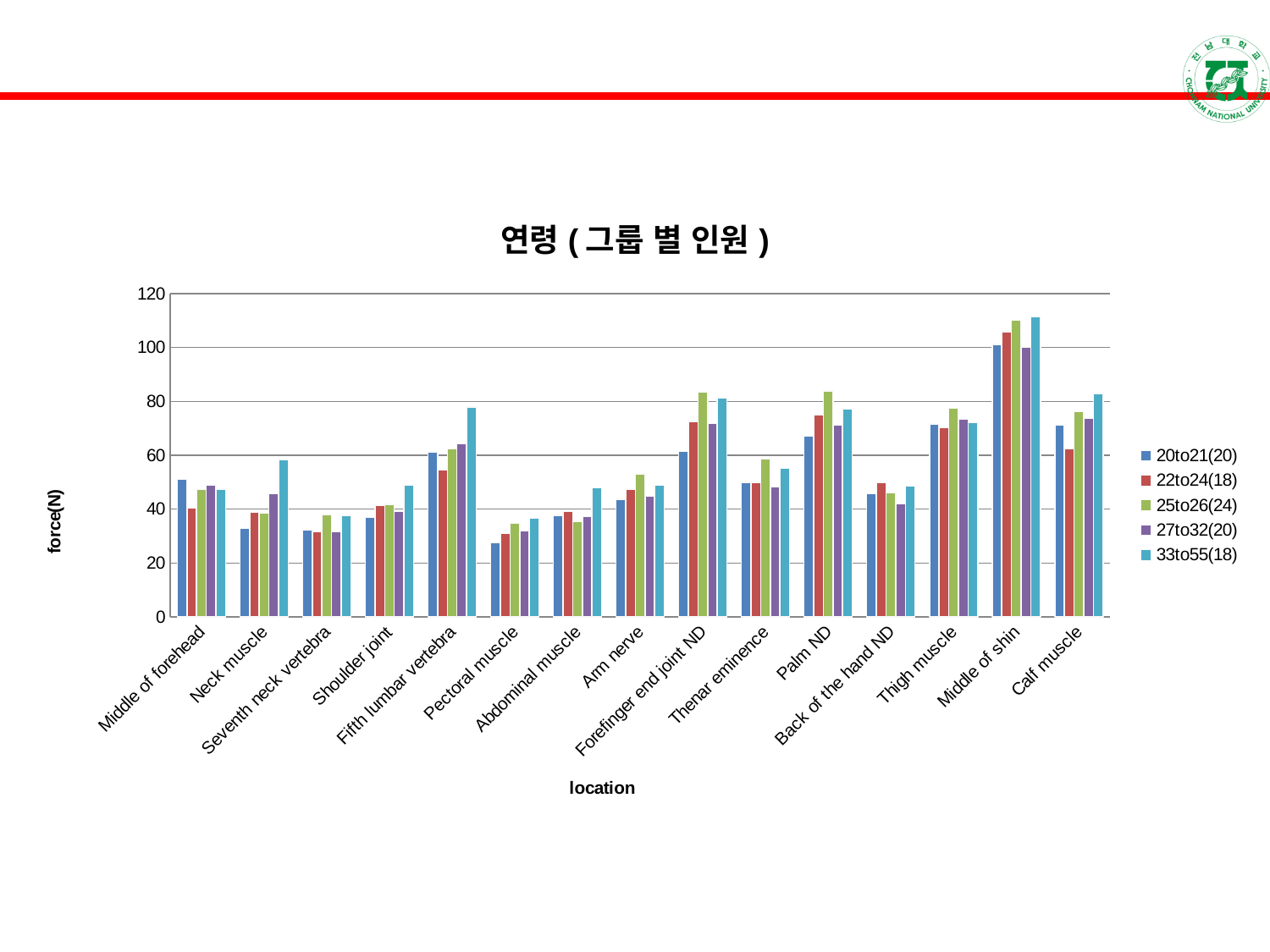

### Chart: 연령(그룹 별 인원)

| Category | 20to21(20) | 22to24(18) | 25to26(24) | 27to32(20) | 33to55(18) |
|---|---|---|---|---|---|
| Middle of forehead | 51.06961104649999 | 40.61427070074073 | 47.28545617920833 | 49.03334095333334 | 47.50793317277778 |
| Neck muscle | 32.84032347883333 | 38.9816224077963 | 38.45070555351389 | 45.79692960183333 | 58.24540237251852 |
| Seventh neck vertebra | 32.35466761768334 | 31.60113787490742 | 38.01811882013889 | 31.58537457033334 | 37.54959768537037 |
| Shoulder joint | 36.9750554595 | 41.39444308796297 | 41.77432410055556 | 39.11307087833333 | 49.0183338688889 |
| Fifth lumbar vertebra | 61.22110147716666 | 54.66781410674074 | 62.41551577880556 | 64.20255007016667 | 77.91589601314816 |
| Pectoral muscle | 27.60764145923333 | 30.97535280177778 | 34.83852366511112 | 31.9127691613 | 36.54758738912963 |
| Abdominal muscle | 37.68124219168332 | 39.34726132153705 | 35.57891465859721 | 37.20366112613333 | 47.94075126198148 |
| Arm nerve | 43.61314843316667 | 47.40329122796296 | 53.05358193527778 | 44.86190482166667 | 48.92062616638889 |
| Forefinger end joint ND | 61.46114102783334 | 72.57339376574073 | 83.60087795027776 | 71.76821658583333 | 81.4309122164815 |
| Thenar eminence | 49.97806040216668 | 50.04062797888889 | 58.57516702013888 | 48.437563976 | 55.23039762425927 |
| Palm ND | 67.135097054 | 74.97458851944445 | 83.92334457611112 | 71.17427970666668 | 77.08921425833334 |
| Back of the hand ND | 45.71985809583332 | 49.76755411444444 | 46.15458037652777 | 42.03459377866667 | 48.5121660825 |
| Thigh muscle | 71.62915307349999 | 70.42317324425926 | 77.45459152638888 | 73.49569113133332 | 72.04689329611112 |
| Middle of shin | 101.1102788601667 | 105.9143673238889 | 110.1038201372222 | 100.0893274133334 | 111.5436826440741 |
| Calf muscle | 71.16255814816667 | 62.35014090722223 | 76.19018244166665 | 73.75998592366668 | 82.94142159574072 |